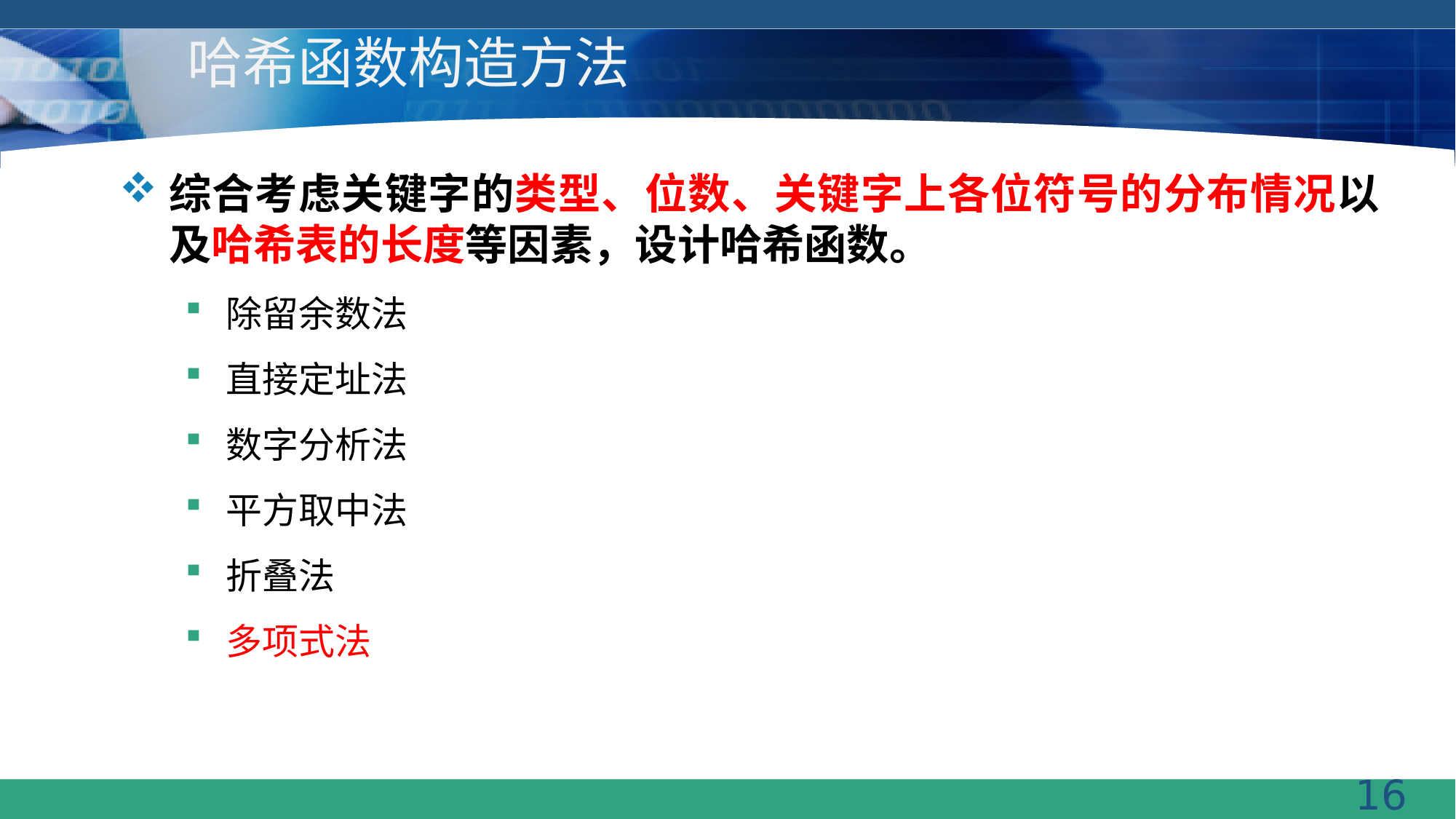

# 哈希函数构造方法
综合考虑关键字的类型、位数、关键字上各位符号的分布情况以及哈希表的长度等因素，设计哈希函数。
除留余数法
直接定址法
数字分析法
平方取中法
折叠法
多项式法